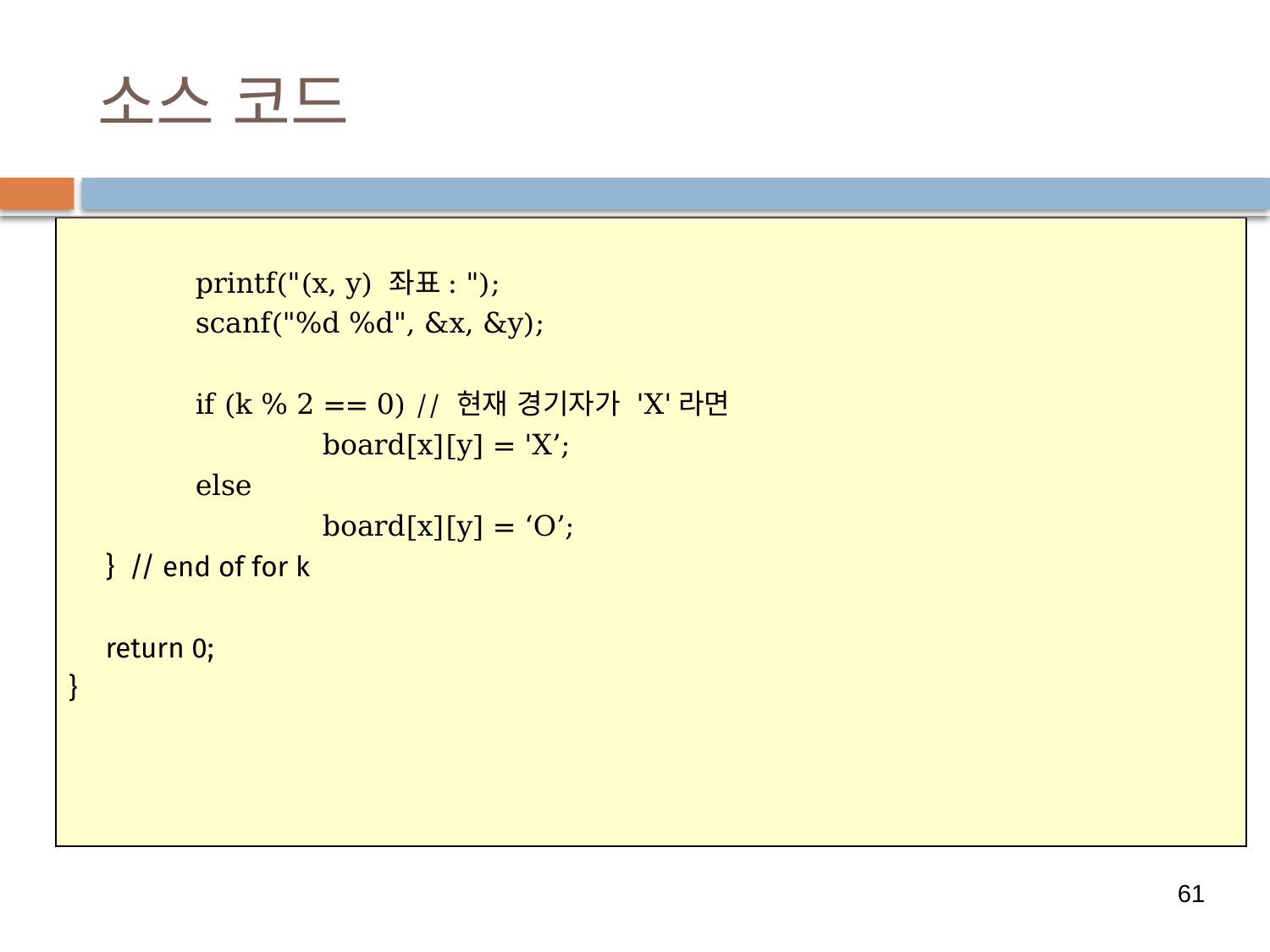

# 소스 코드

	printf("(x, y) 좌표: ");
	scanf("%d %d", &x, &y);

	if (k % 2 == 0) // 현재 경기자가 'X'라면
		board[x][y] = 'X’;
	else
		board[x][y] = ‘O’;
     }  // end of for k

     return 0;
}
61